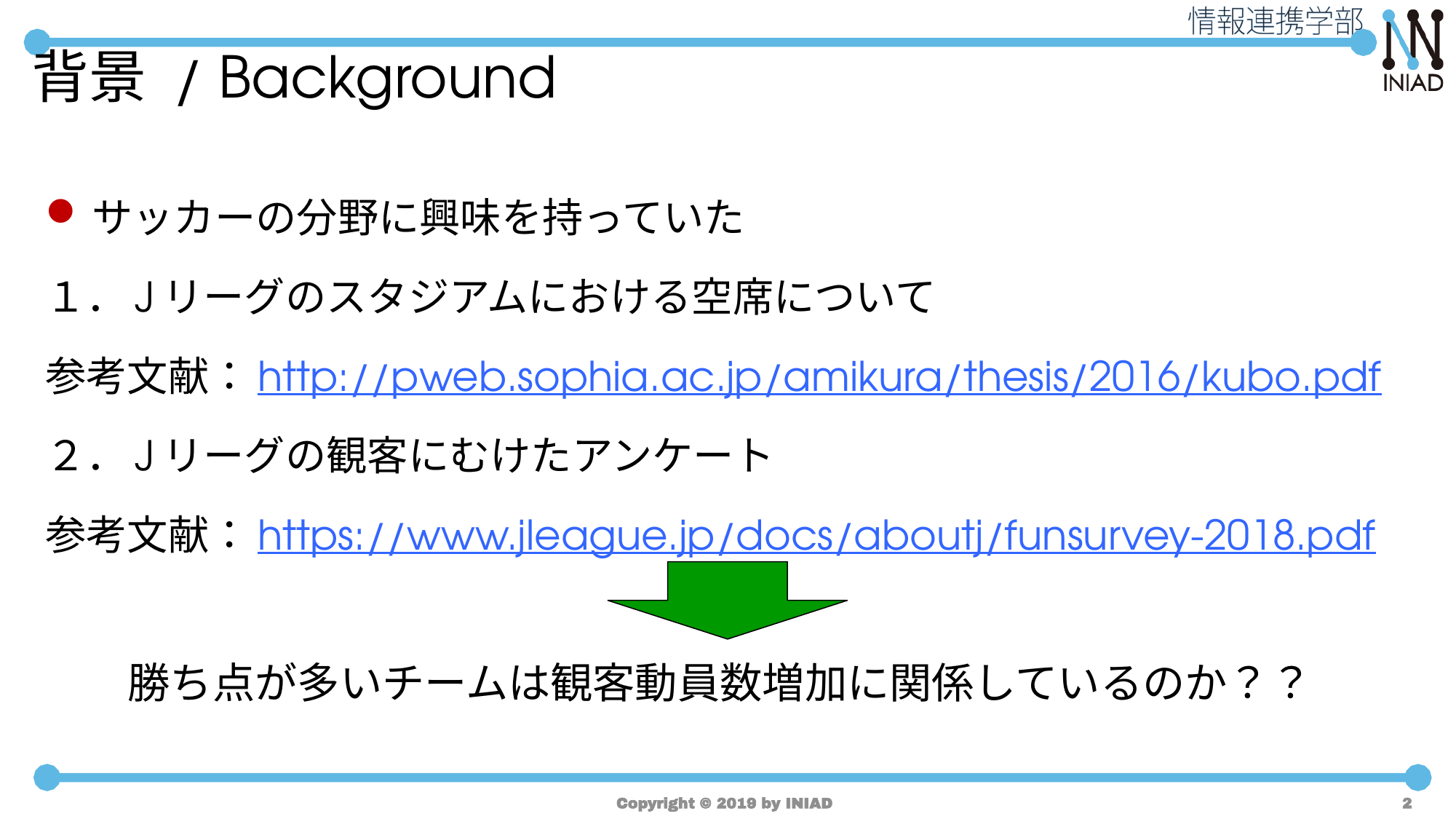

# 背景 / Background
サッカーの分野に興味を持っていた
１．Jリーグのスタジアムにおける空席について
参考文献：http://pweb.sophia.ac.jp/amikura/thesis/2016/kubo.pdf
２．Jリーグの観客にむけたアンケート
参考文献：https://www.jleague.jp/docs/aboutj/funsurvey-2018.pdf

勝ち点が多いチームは観客動員数増加に関係しているのか？？
Copyright © 2019 by INIAD
2